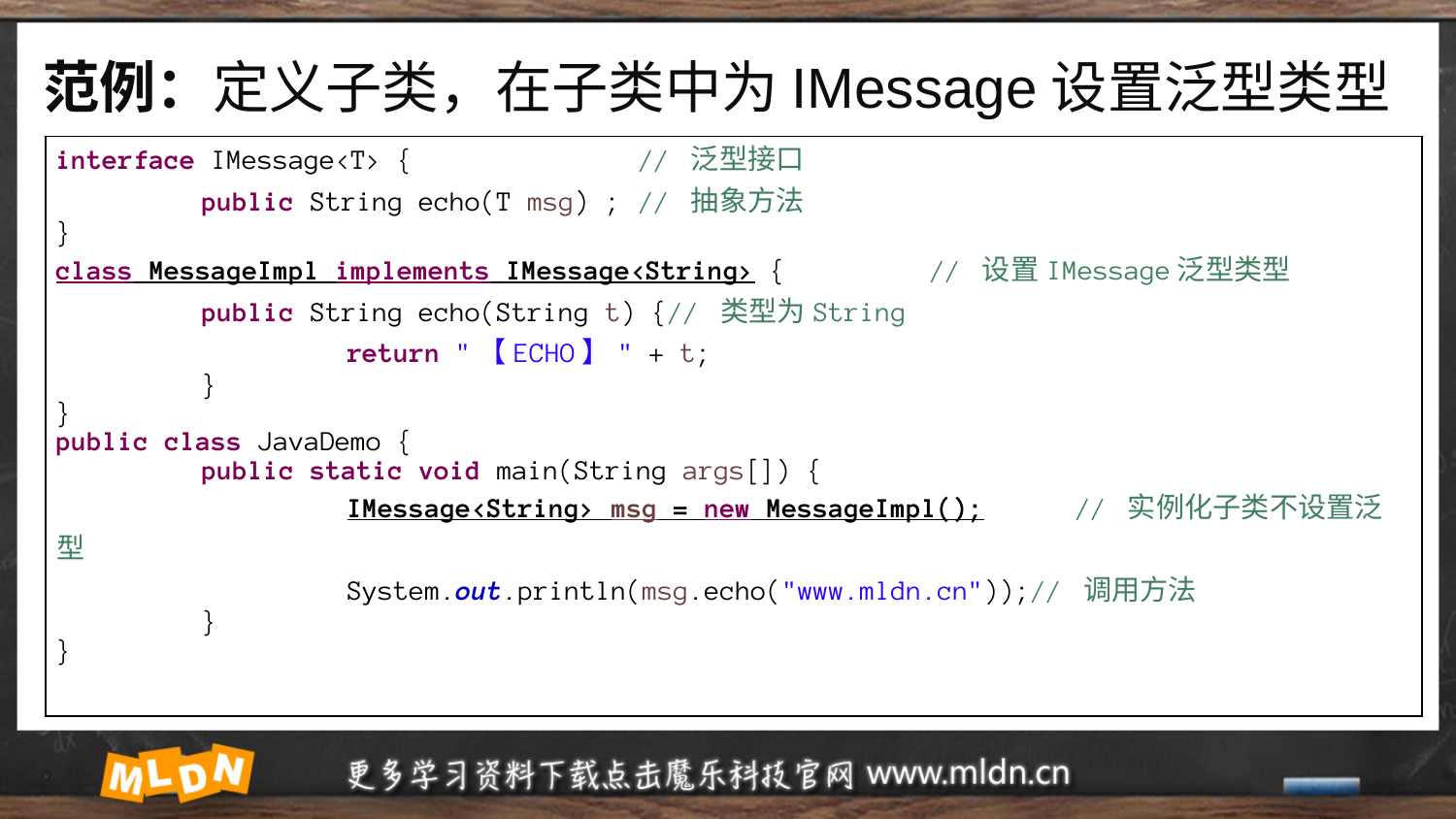

# 范例：定义子类，在子类中为IMessage设置泛型类型
| interface IMessage<T> { // 泛型接口 public String echo(T msg) ; // 抽象方法 } class MessageImpl implements IMessage<String> { // 设置IMessage泛型类型 public String echo(String t) {// 类型为String return "【ECHO】" + t; } } public class JavaDemo { public static void main(String args[]) { IMessage<String> msg = new MessageImpl(); // 实例化子类不设置泛型 System.out.println(msg.echo("www.mldn.cn"));// 调用方法 } } |
| --- |